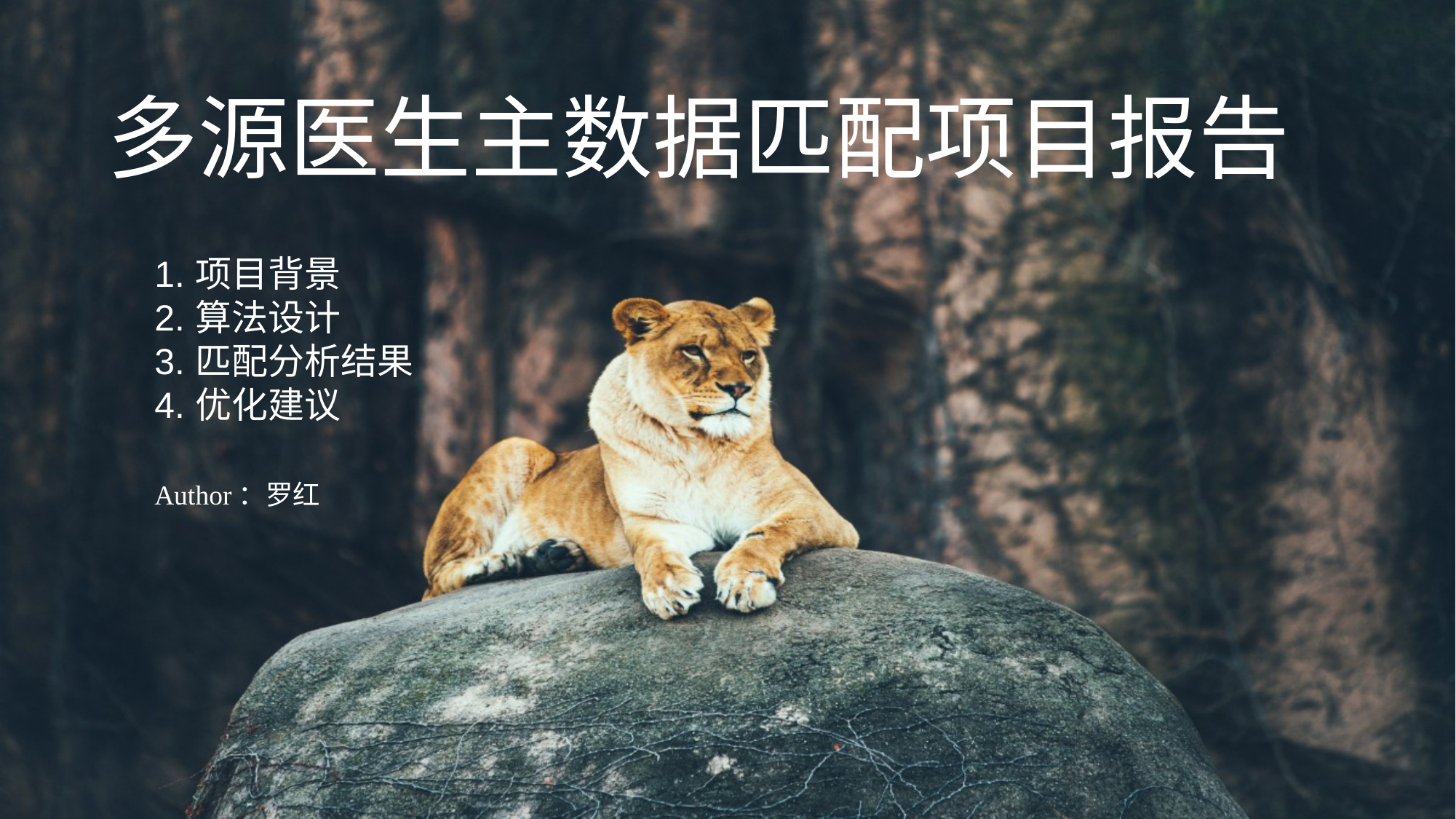

# 多源医生主数据匹配项目报告
项目背景
算法设计
匹配分析结果
优化建议
Author：罗红